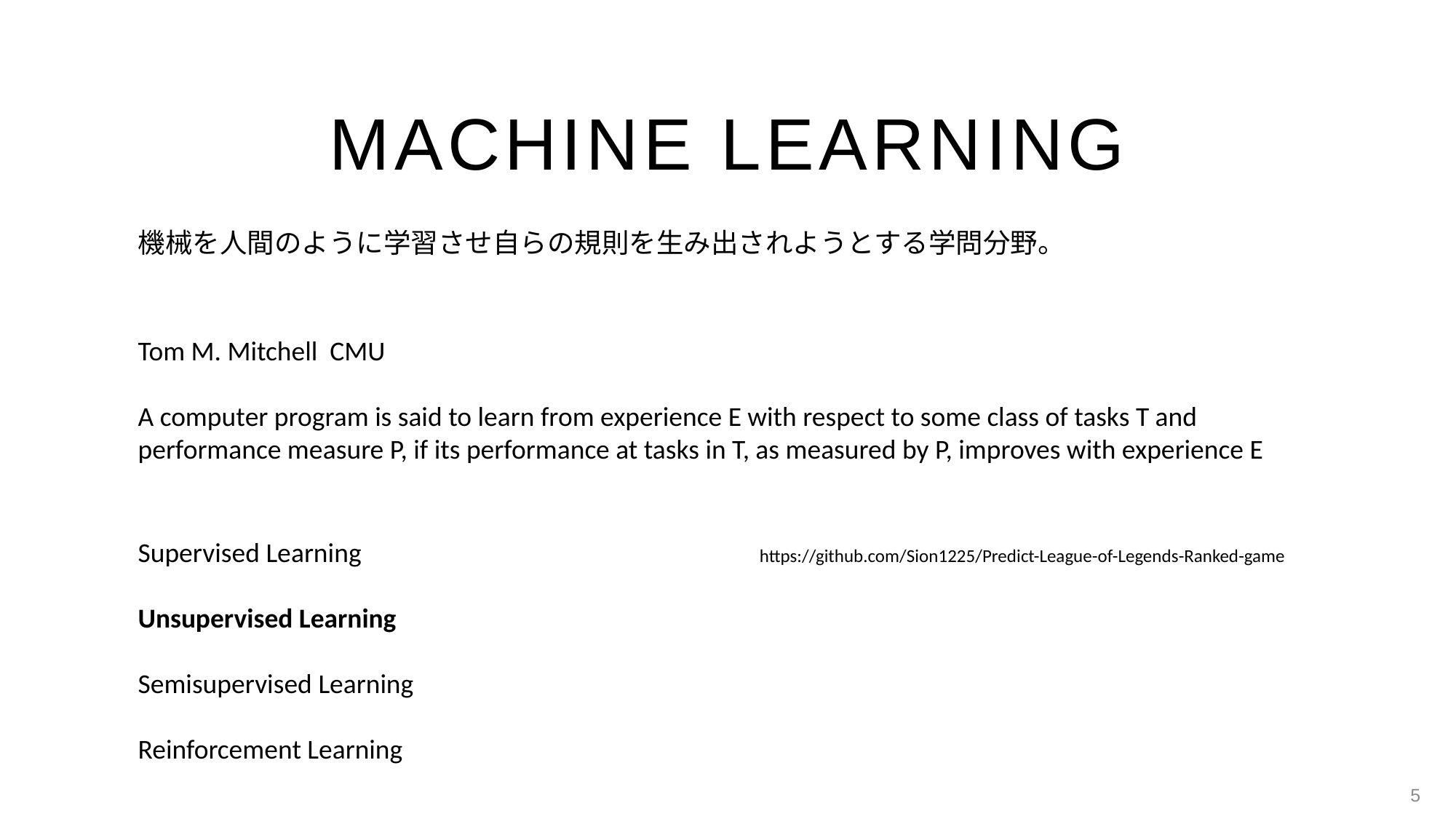

# Machine Learning
機械を人間のように学習させ自らの規則を生み出されようとする学問分野。

Tom M. Mitchell  CMU

A computer program is said to learn from experience E with respect to some class of tasks T and performance measure P, if its performance at tasks in T, as measured by P, improves with experience E
Supervised Learning

Unsupervised Learning

Semisupervised Learning

Reinforcement Learning
https://github.com/Sion1225/Predict-League-of-Legends-Ranked-game
5